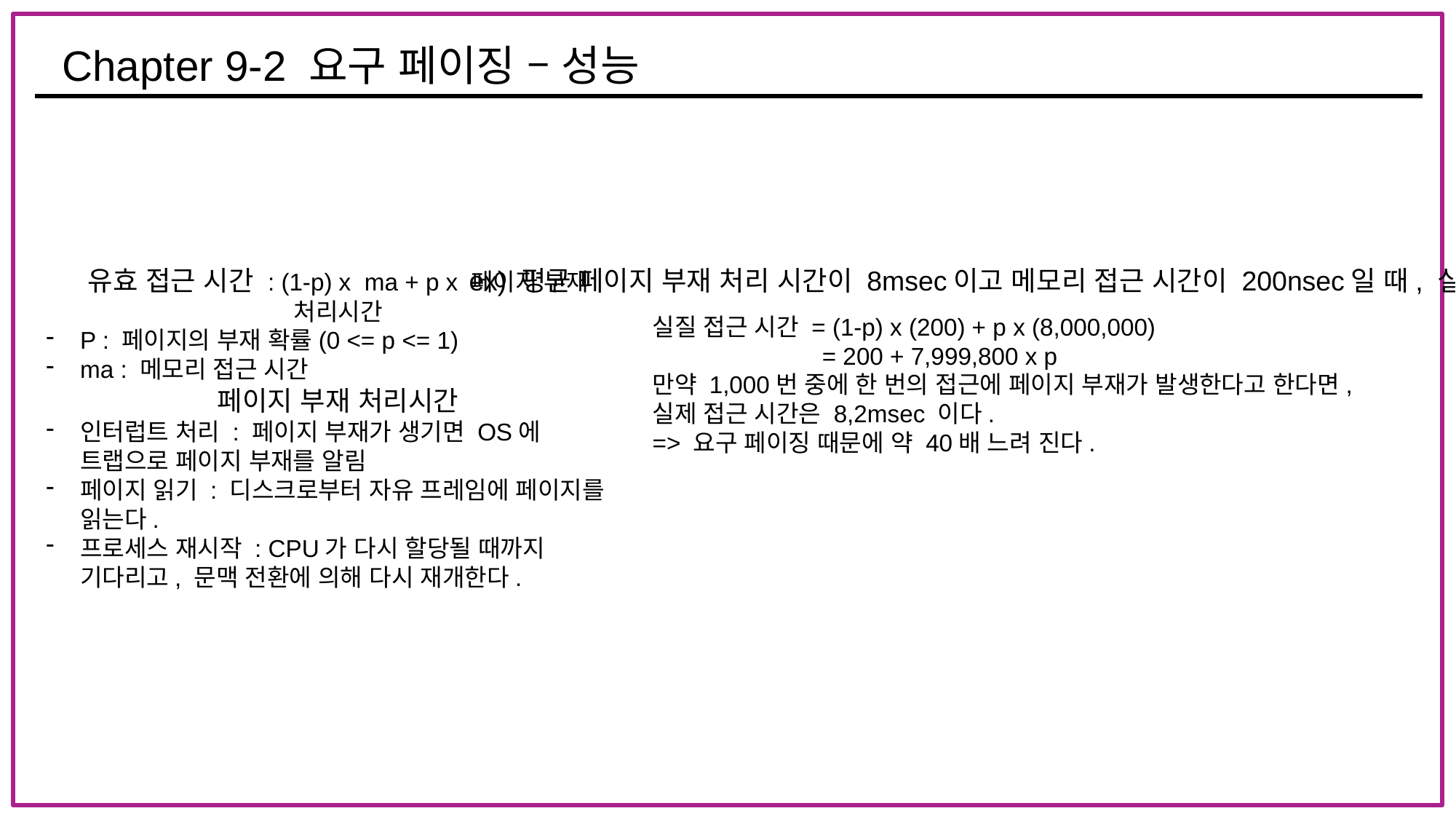

Chapter 9-2 요구 페이징 – 성능
유효 접근 시간 : (1-p) x  ma + p x 페이지 부재 처리시간
P : 페이지의 부재 확률(0 <= p <= 1)
ma : 메모리 접근 시간
ex) 평균 페이지 부재 처리 시간이 8msec이고 메모리 접근 시간이 200nsec일 때, 실질 접근 시간?
실질 접근 시간 = (1-p) x (200) + p x (8,000,000)
	         = 200 + 7,999,800 x p
만약 1,000번 중에 한 번의 접근에 페이지 부재가 발생한다고 한다면,
실제 접근 시간은 8,2msec 이다.
=> 요구 페이징 때문에 약 40배 느려 진다.
페이지 부재 처리시간
인터럽트 처리 : 페이지 부재가 생기면 OS에 트랩으로 페이지 부재를 알림
페이지 읽기 : 디스크로부터 자유 프레임에 페이지를 읽는다.
프로세스 재시작 : CPU가 다시 할당될 때까지 기다리고, 문맥 전환에 의해 다시 재개한다.